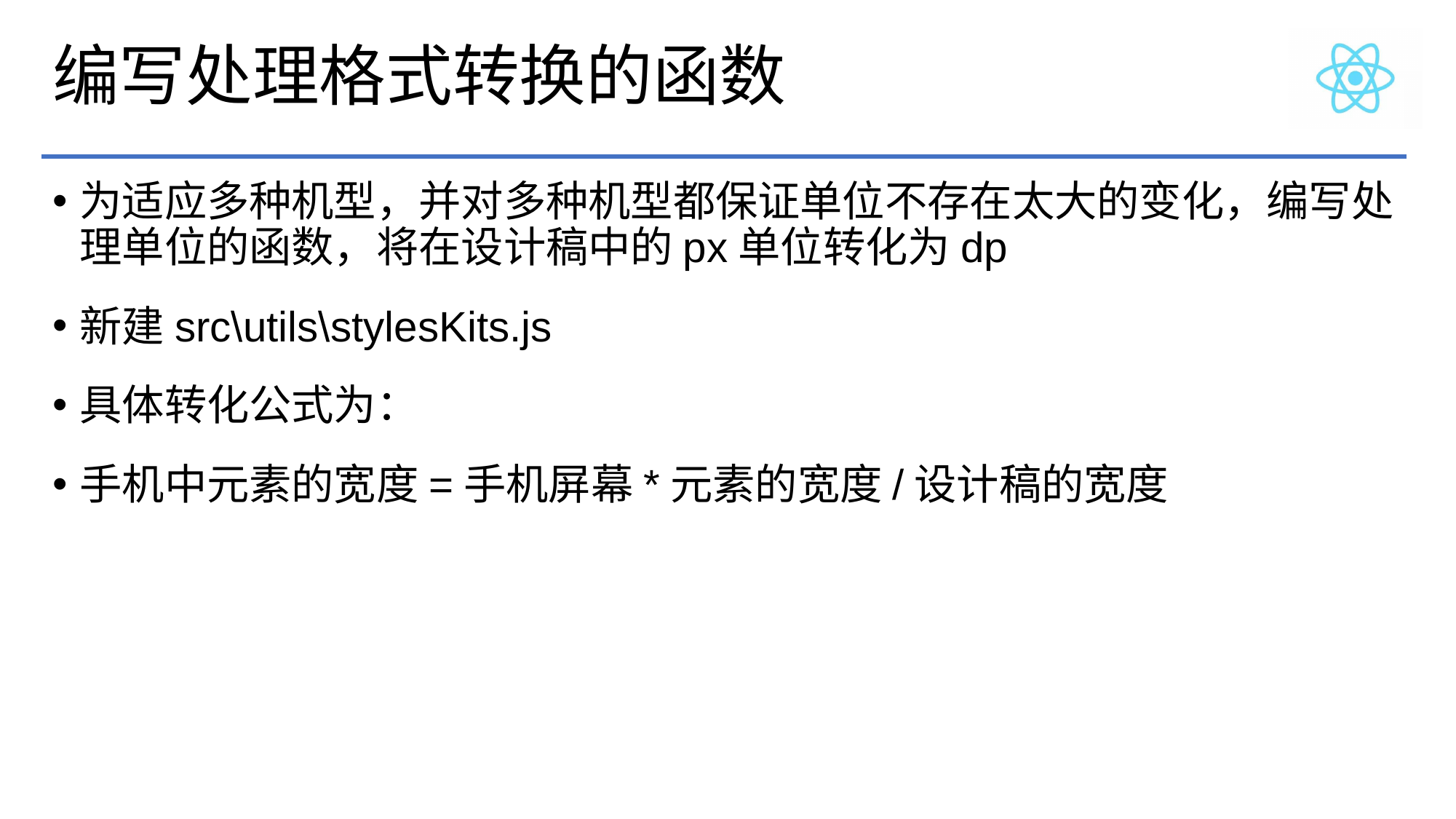

# 编写处理格式转换的函数
为适应多种机型，并对多种机型都保证单位不存在太大的变化，编写处理单位的函数，将在设计稿中的px单位转化为dp
新建src\utils\stylesKits.js
具体转化公式为：
手机中元素的宽度=手机屏幕*元素的宽度/设计稿的宽度